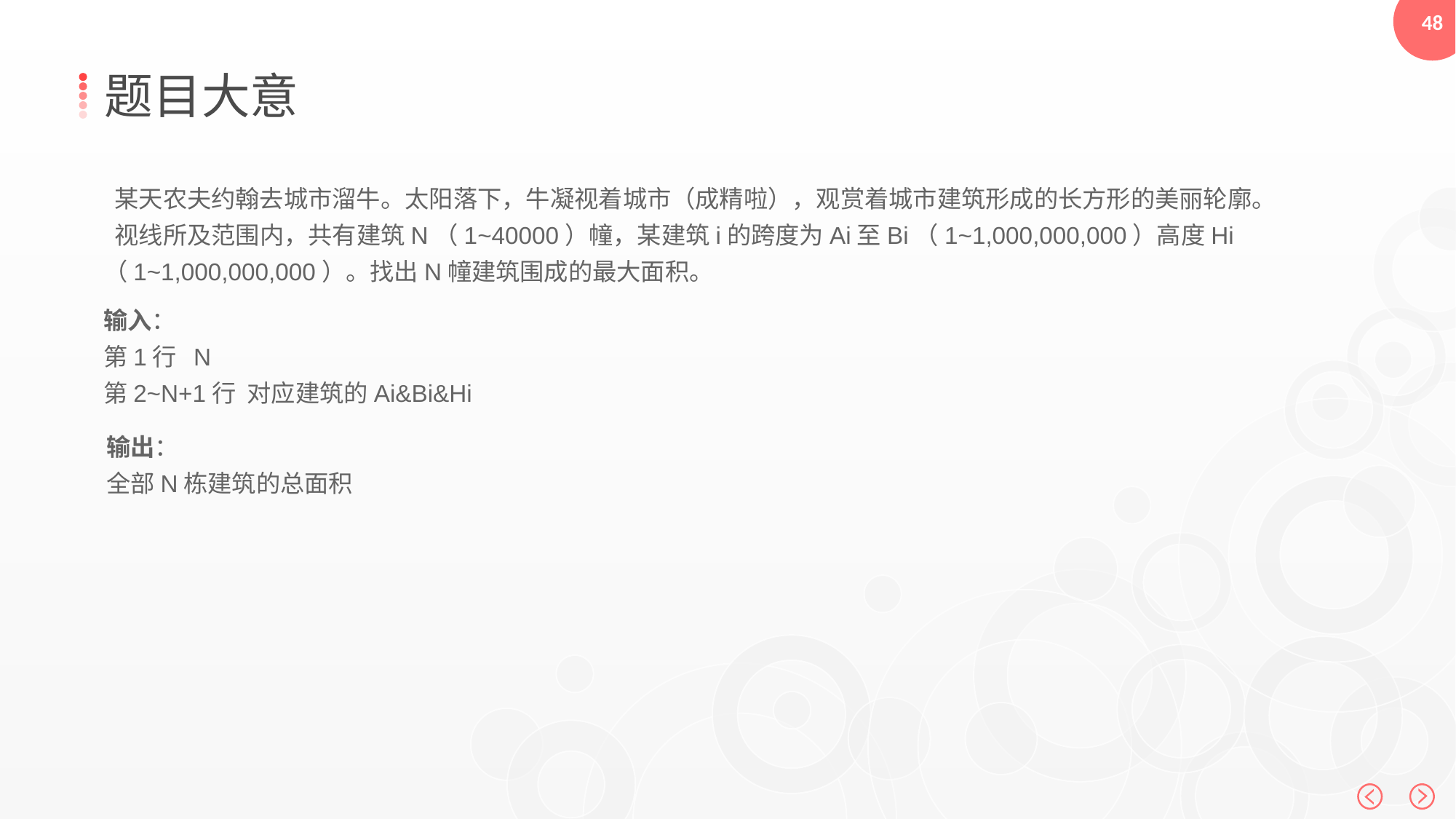

题目大意
 某天农夫约翰去城市溜牛。太阳落下，牛凝视着城市（成精啦），观赏着城市建筑形成的长方形的美丽轮廓。
 视线所及范围内，共有建筑N（1~40000）幢，某建筑i的跨度为Ai至Bi（1~1,000,000,000）高度Hi（1~1,000,000,000）。找出N幢建筑围成的最大面积。
输入：
第1行  N
第2~N+1行  对应建筑的Ai&Bi&Hi
输出：
全部N栋建筑的总面积